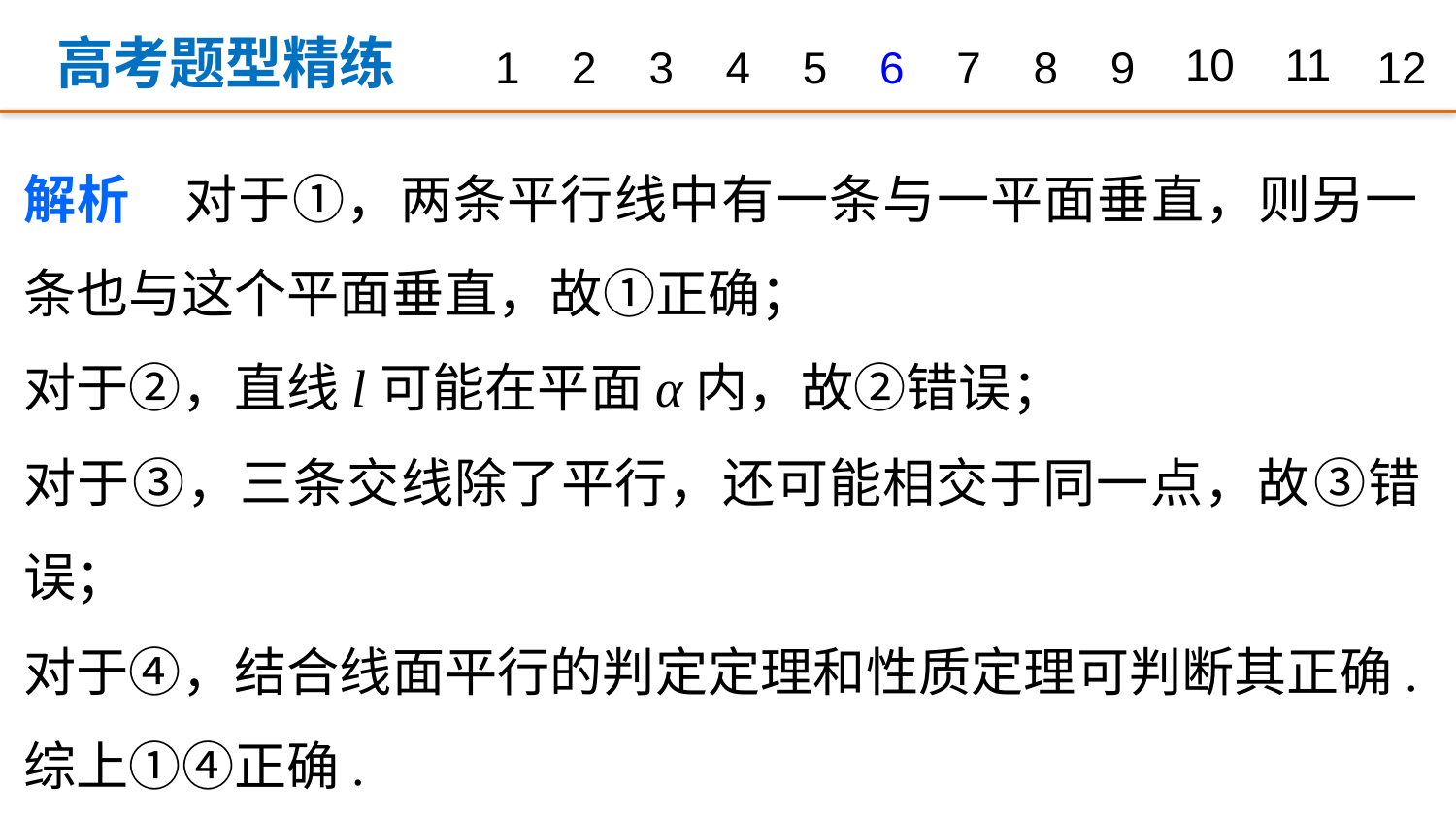

高考题型精练
1
2
3
4
5
6
7
8
9
10
11
12
解析　对于①，两条平行线中有一条与一平面垂直，则另一条也与这个平面垂直，故①正确；
对于②，直线l可能在平面α内，故②错误；
对于③，三条交线除了平行，还可能相交于同一点，故③错误；
对于④，结合线面平行的判定定理和性质定理可判断其正确.综上①④正确.
答案　B